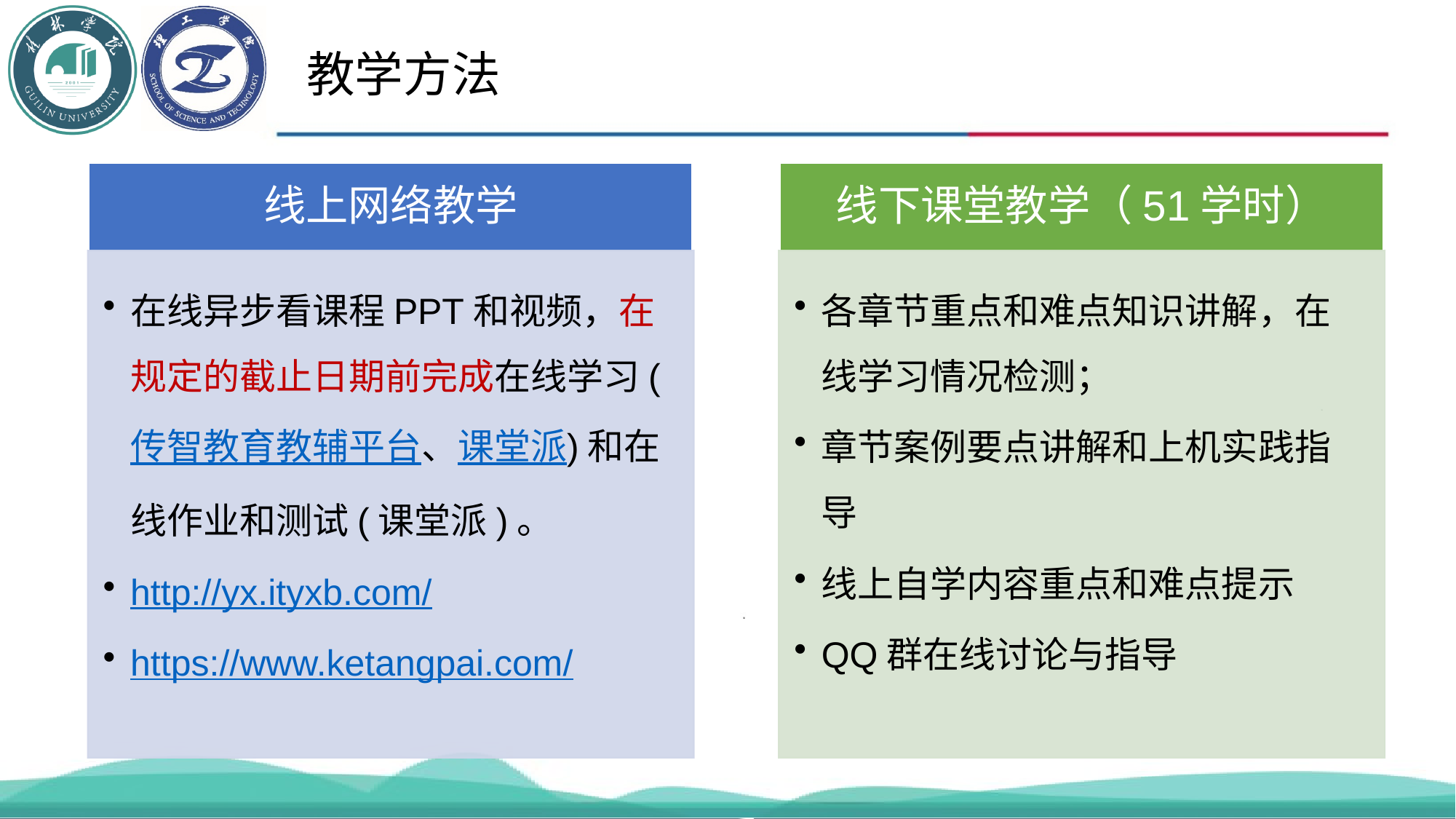

# 教学方法
线上网络教学
在线异步看课程PPT和视频，在规定的截止日期前完成在线学习(传智教育教辅平台、课堂派)和在线作业和测试(课堂派)。
http://yx.ityxb.com/
https://www.ketangpai.com/
线下课堂教学（51学时）
各章节重点和难点知识讲解，在线学习情况检测；
章节案例要点讲解和上机实践指导
线上自学内容重点和难点提示
QQ群在线讨论与指导